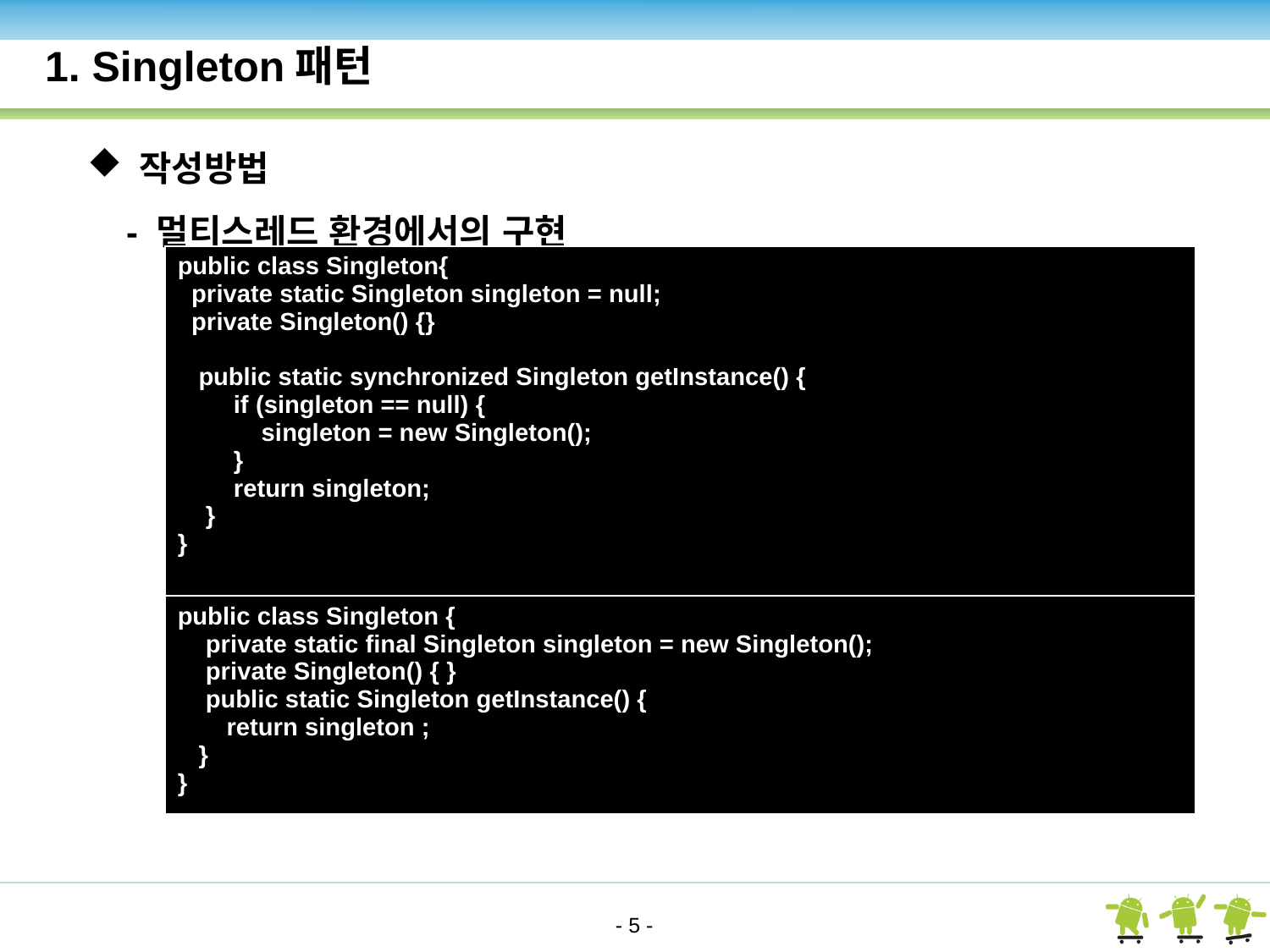

1. Singleton패턴
 작성방법
    - 멀티스레드 환경에서의 구현

| public class Singleton{   private static Singleton singleton = null;   private Singleton() {}   public static synchronized Singleton getInstance() { if (singleton == null) { singleton = new Singleton(); } return singleton; } } |
| --- |
| public class Singleton { private static final Singleton singleton = new Singleton(); private Singleton() { } public static Singleton getInstance() { return singleton ; } } |
| --- |

- 5 -